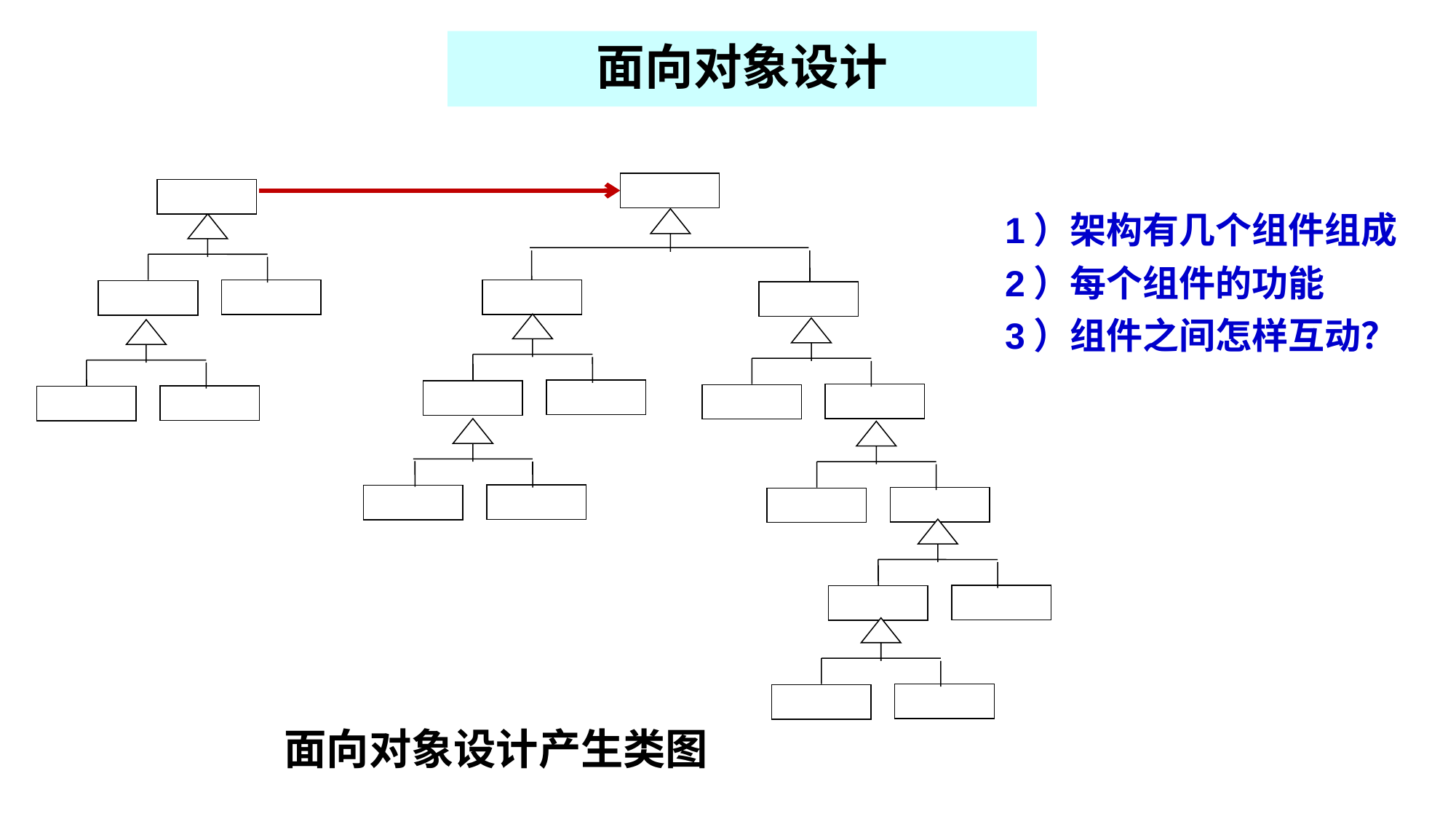

# 面向对象设计

1）架构有几个组件组成
2）每个组件的功能
3）组件之间怎样互动？

面向对象设计产生类图